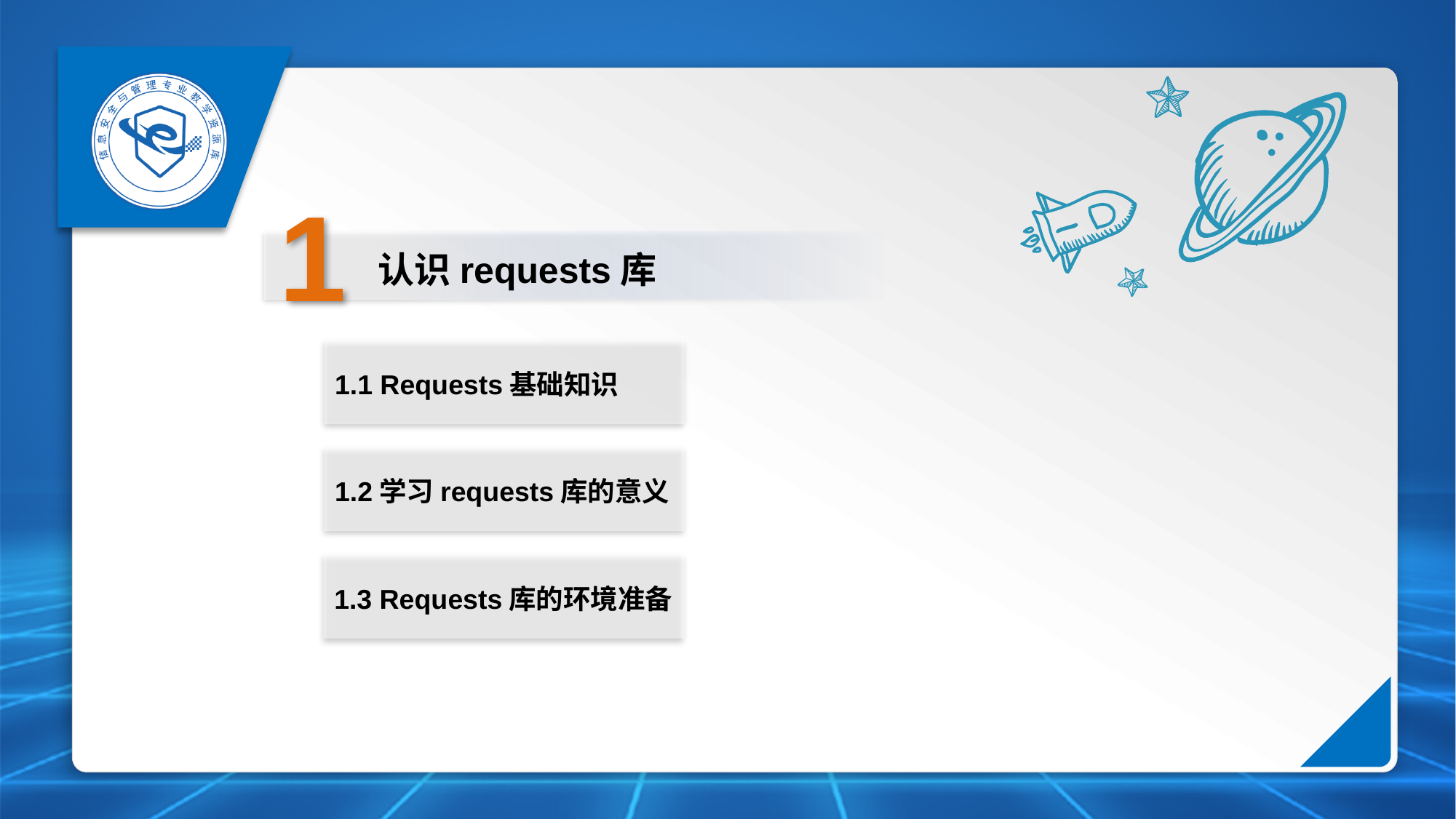

1

认识requests库

1.1 Requests基础知识

1.2学习requests库的意义

1.3 Requests库的环境准备